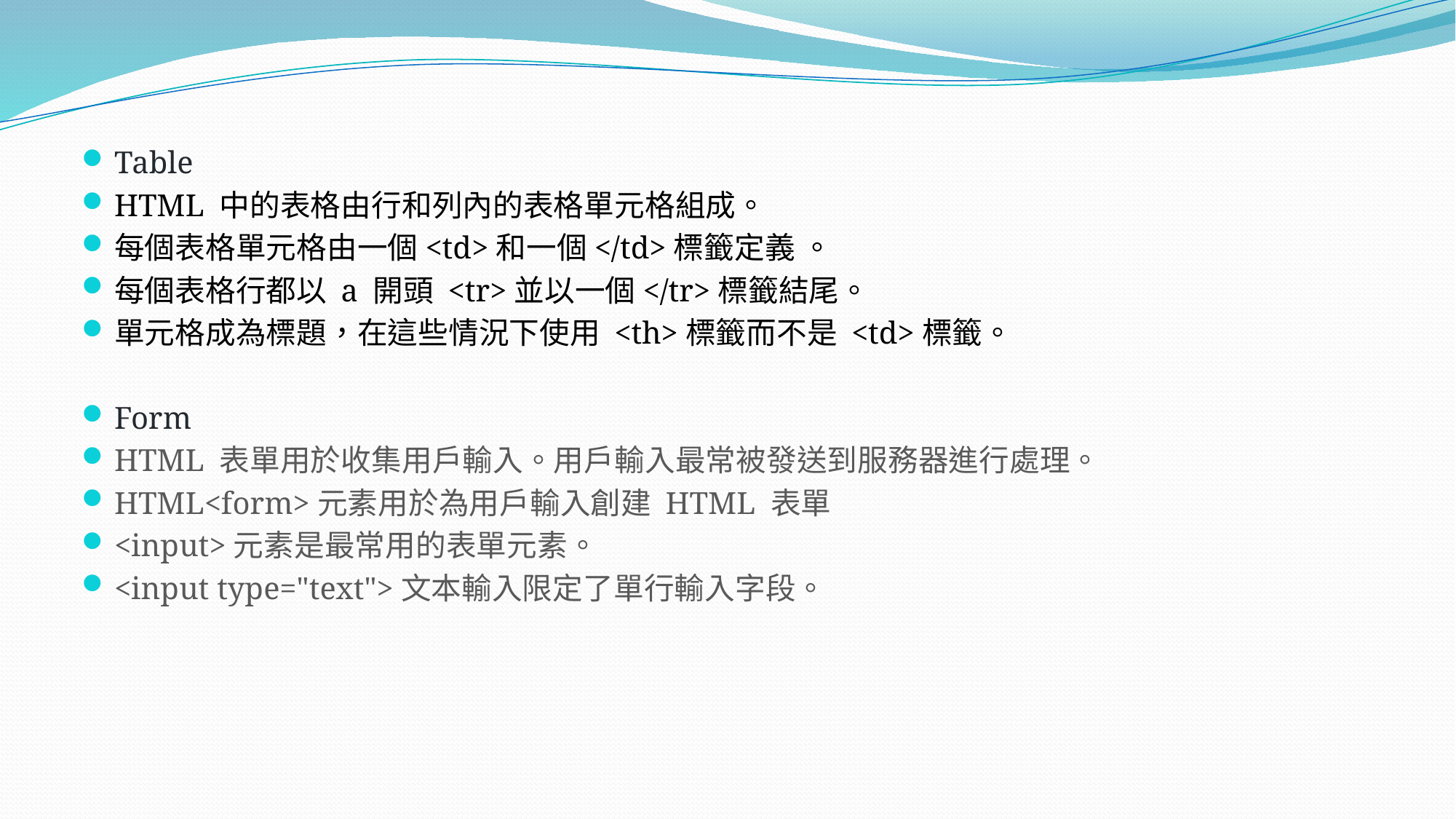

Table
HTML 中的表格由行和列內的表格單元格組成。
每個表格單元格由一個<td>和一個</td>標籤定義 。
每個表格行都以 a 開頭 <tr>並以一個</tr>標籤結尾。
單元格成為標題，在這些情況下使用 <th>標籤而不是 <td>標籤。

Form
HTML 表單用於收集用戶輸入。用戶輸入最常被發送到服務器進行處理。
HTML<form>元素用於為用戶輸入創建 HTML 表單
<input>元素是最常用的表單元素。
<input type="text">文本輸入限定了單行輸入字段。